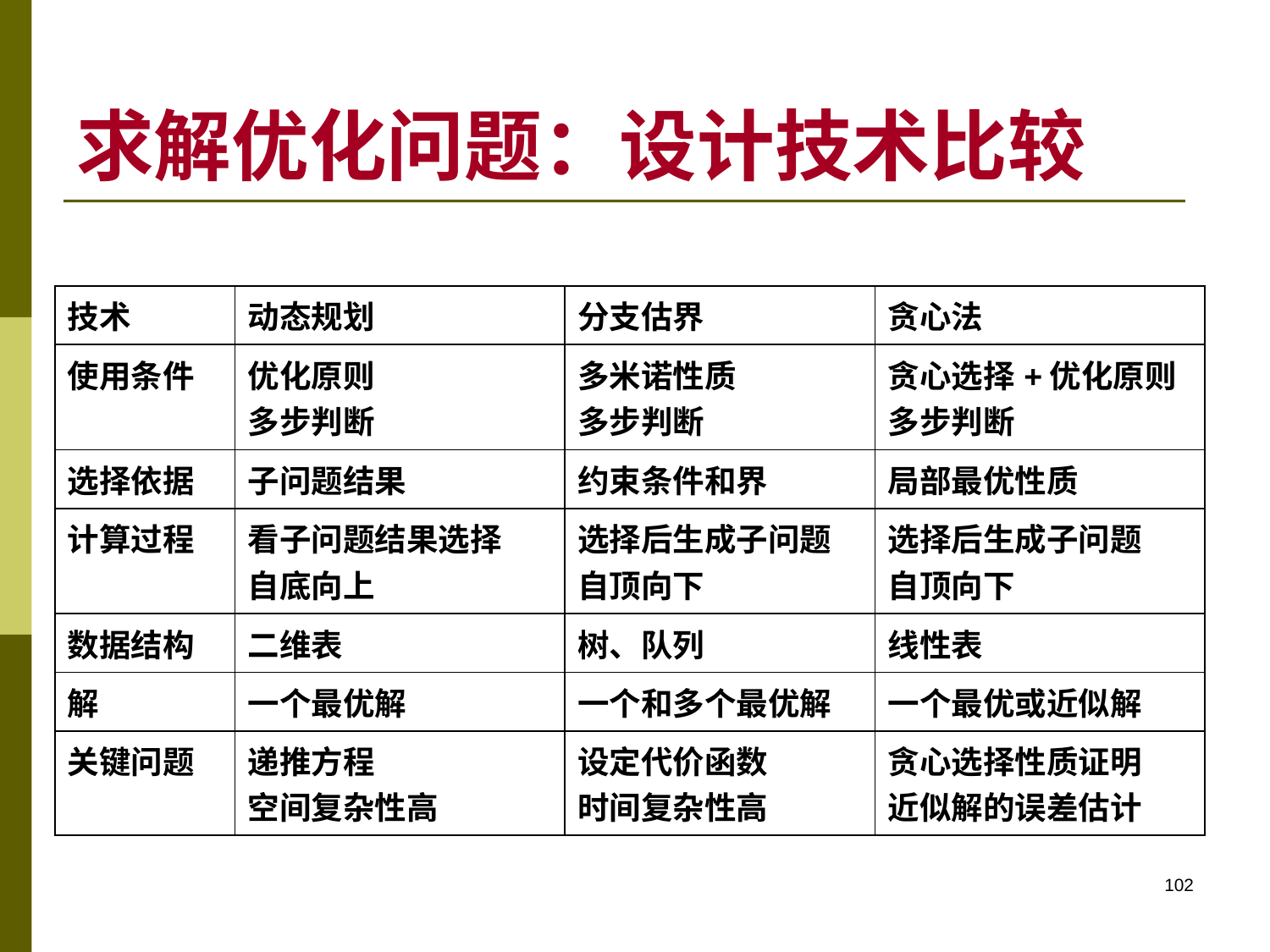

# 求解优化问题：设计技术比较
| 技术 | 动态规划 | 分支估界 | 贪心法 |
| --- | --- | --- | --- |
| 使用条件 | 优化原则 多步判断 | 多米诺性质 多步判断 | 贪心选择+优化原则 多步判断 |
| 选择依据 | 子问题结果 | 约束条件和界 | 局部最优性质 |
| 计算过程 | 看子问题结果选择 自底向上 | 选择后生成子问题 自顶向下 | 选择后生成子问题 自顶向下 |
| 数据结构 | 二维表 | 树、队列 | 线性表 |
| 解 | 一个最优解 | 一个和多个最优解 | 一个最优或近似解 |
| 关键问题 | 递推方程 空间复杂性高 | 设定代价函数 时间复杂性高 | 贪心选择性质证明 近似解的误差估计 |
102